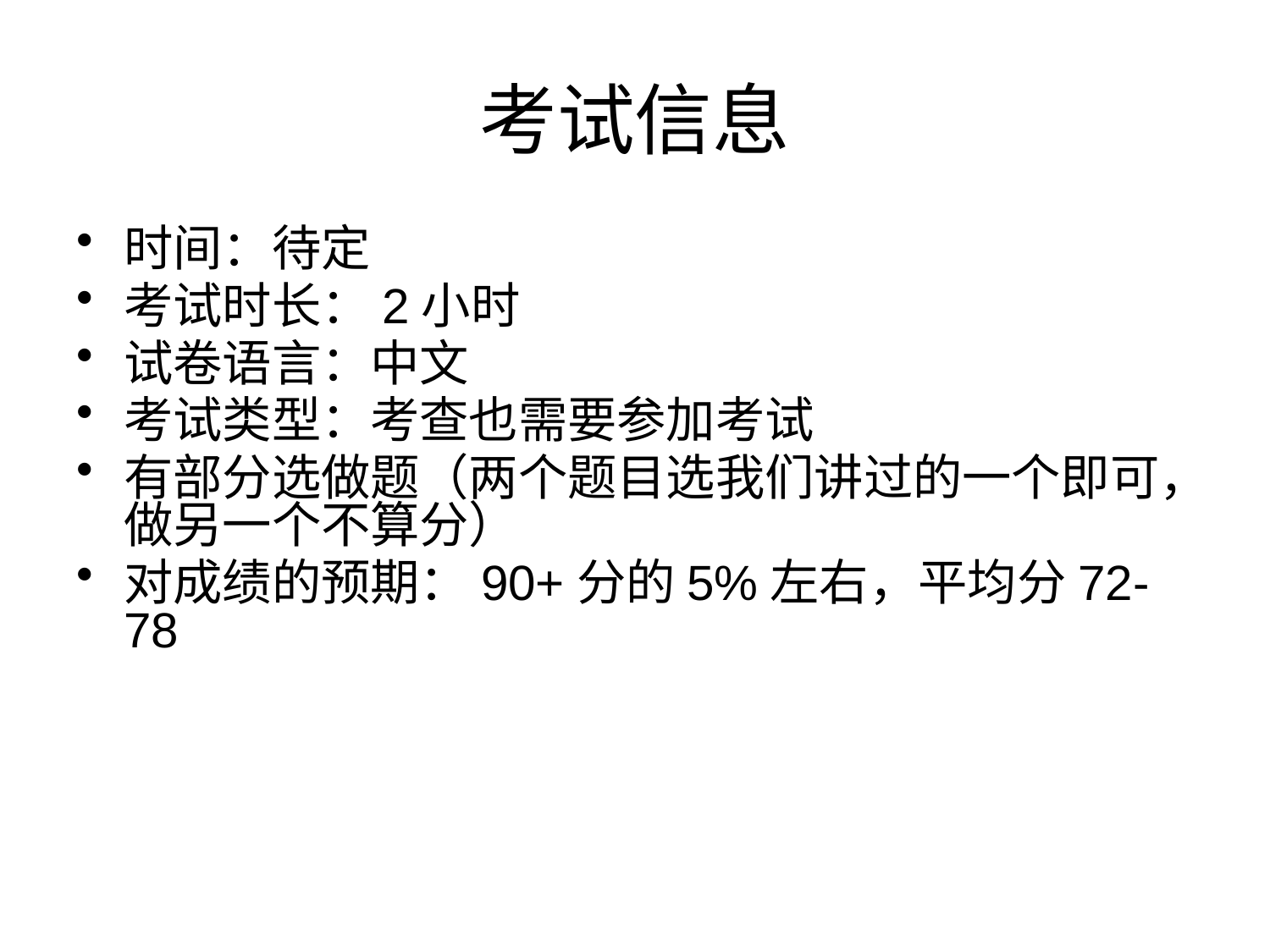

# 考试信息
时间：待定
考试时长：2小时
试卷语言：中文
考试类型：考查也需要参加考试
有部分选做题（两个题目选我们讲过的一个即可，做另一个不算分）
对成绩的预期：90+分的5%左右，平均分72-78